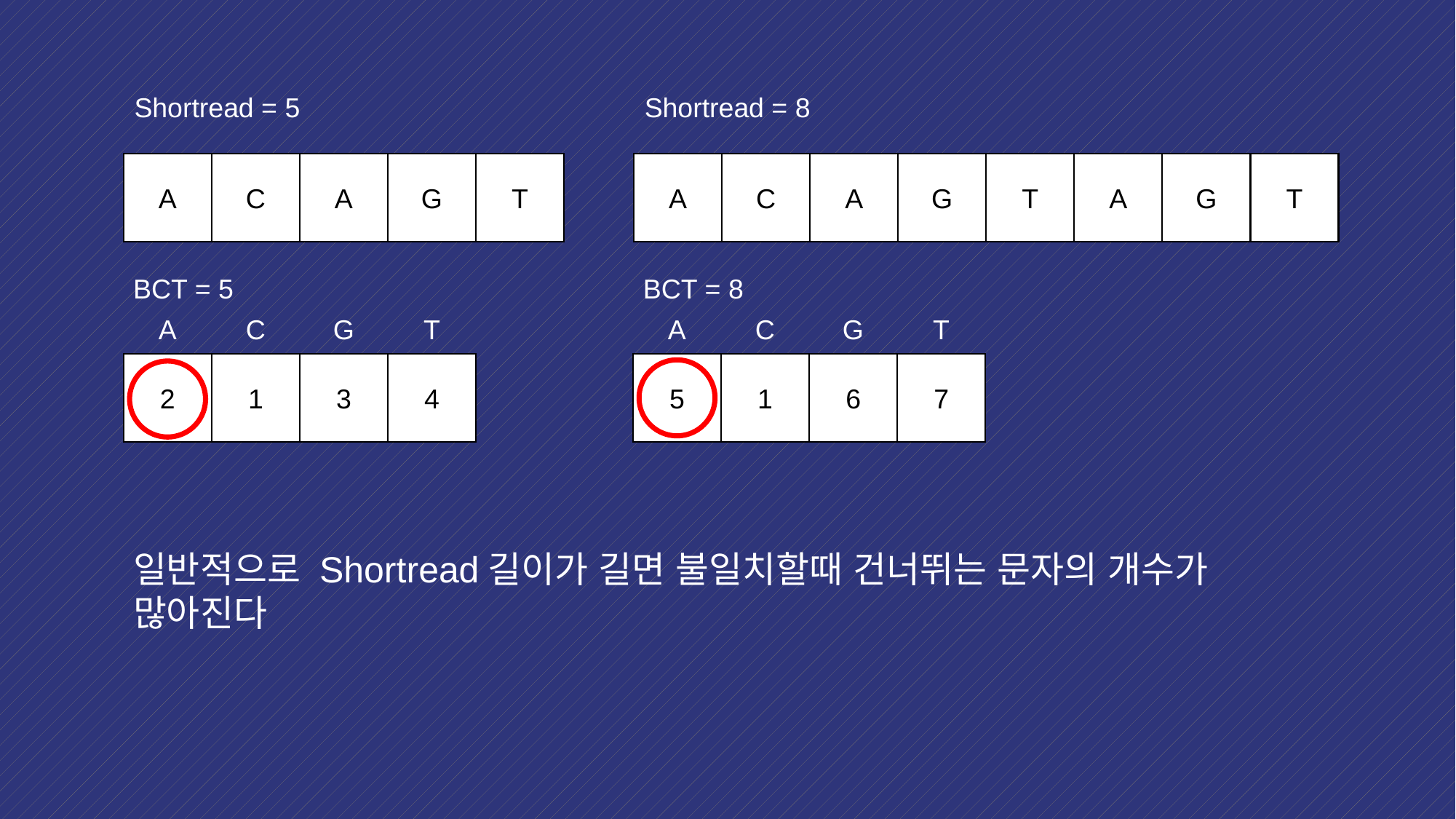

Shortread = 5
Shortread = 8
T
T
T
A
C
A
G
A
C
A
G
A
G
BCT = 5
BCT = 8
A
C
G
T
A
C
G
T
2
1
3
4
5
1
6
7

일반적으로 Shortread길이가 길면 불일치할때 건너뛰는 문자의 개수가 많아진다